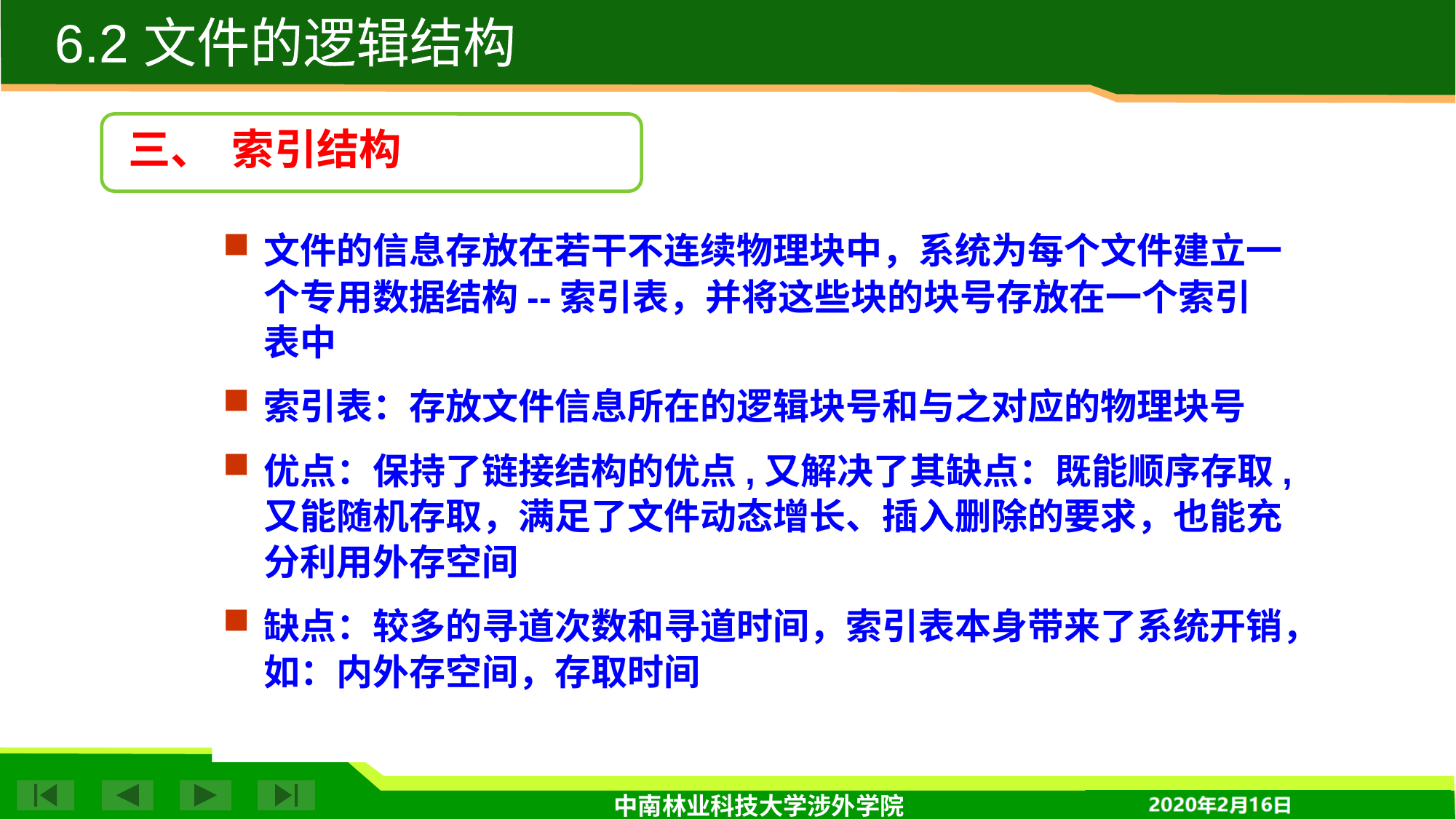

6.2 文件的逻辑结构

三、  索引结构
文件的信息存放在若干不连续物理块中，系统为每个文件建立一个专用数据结构--索引表，并将这些块的块号存放在一个索引表中
索引表：存放文件信息所在的逻辑块号和与之对应的物理块号
优点：保持了链接结构的优点,又解决了其缺点：既能顺序存取,又能随机存取，满足了文件动态增长、插入删除的要求，也能充分利用外存空间
缺点：较多的寻道次数和寻道时间，索引表本身带来了系统开销，如：内外存空间，存取时间